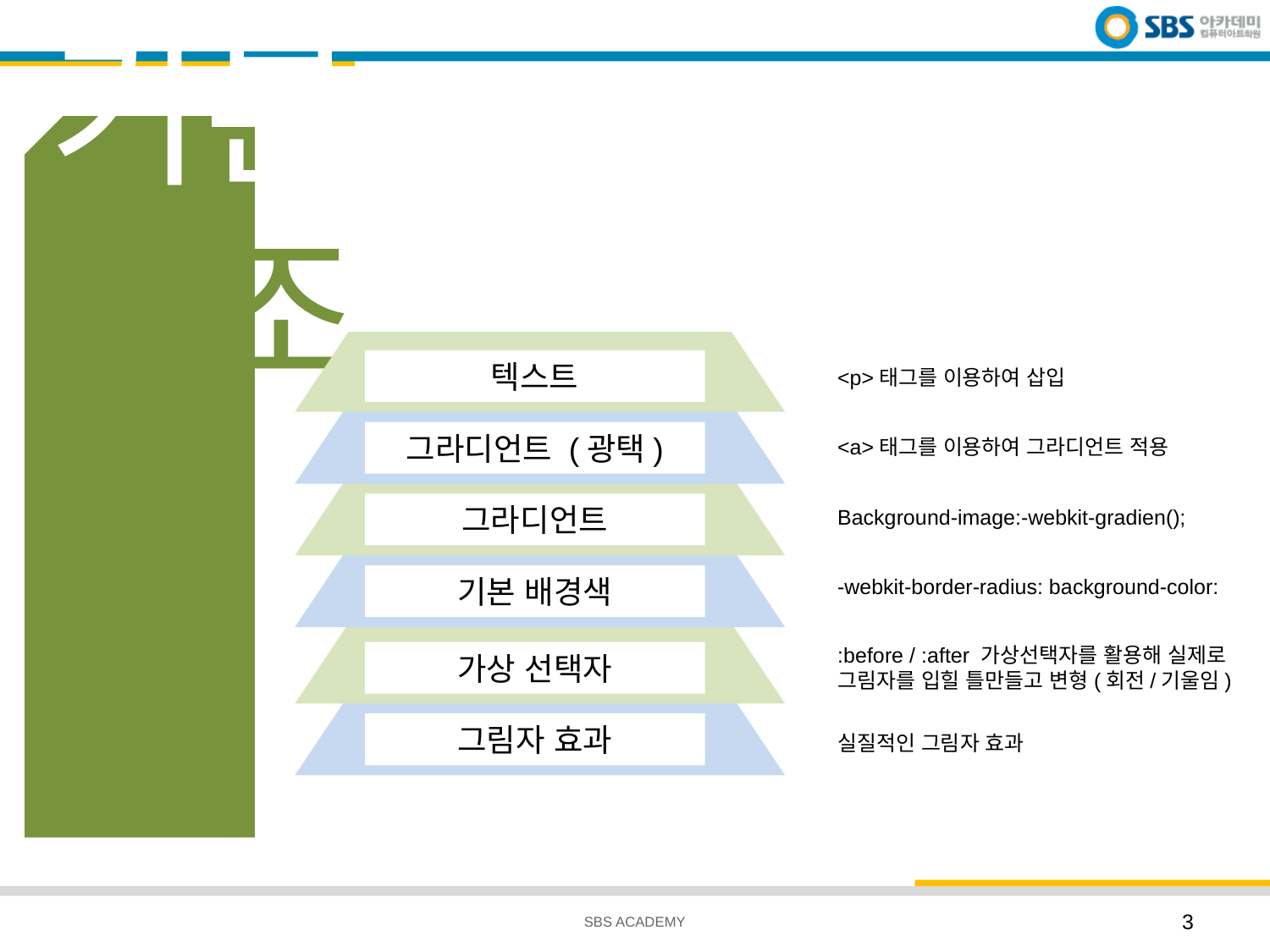

# 기본 구조

텍스트
<p>태그를 이용하여 삽입

그라디언트 (광택)
<a>태그를 이용하여 그라디언트 적용

그라디언트
Background-image:-webkit-gradien();

기본 배경색
-webkit-border-radius: background-color:

:before / :after 가상선택자를 활용해 실제로 그림자를 입힐 틀만들고 변형(회전/기울임)
가상 선택자
그림자 효과
실질적인 그림자 효과
SBS ACADEMY
3